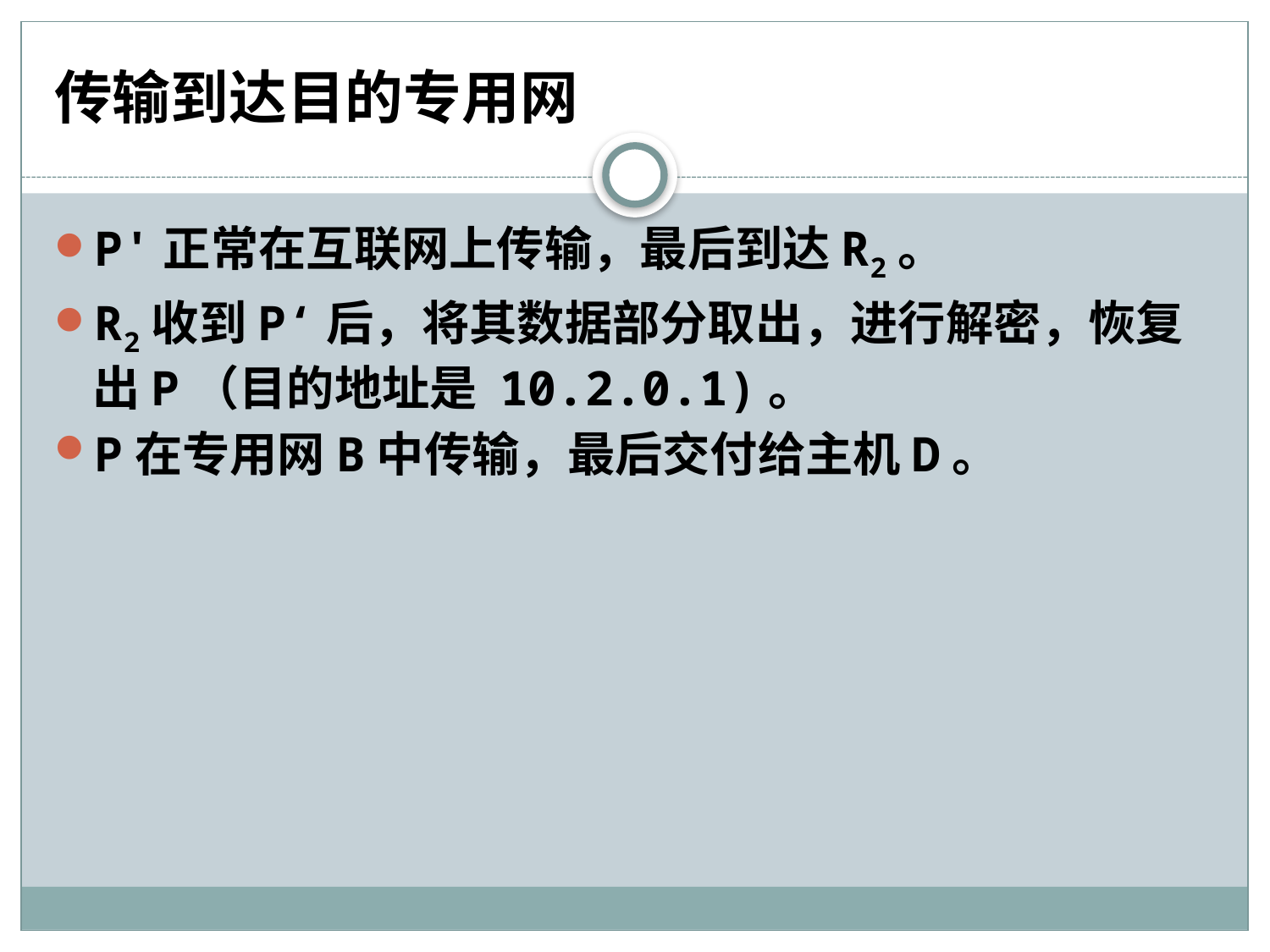

# 传输到达目的专用网
P'正常在互联网上传输，最后到达R2。
R2收到P‘后，将其数据部分取出，进行解密，恢复出P（目的地址是 10.2.0.1)。
P在专用网B中传输，最后交付给主机D。